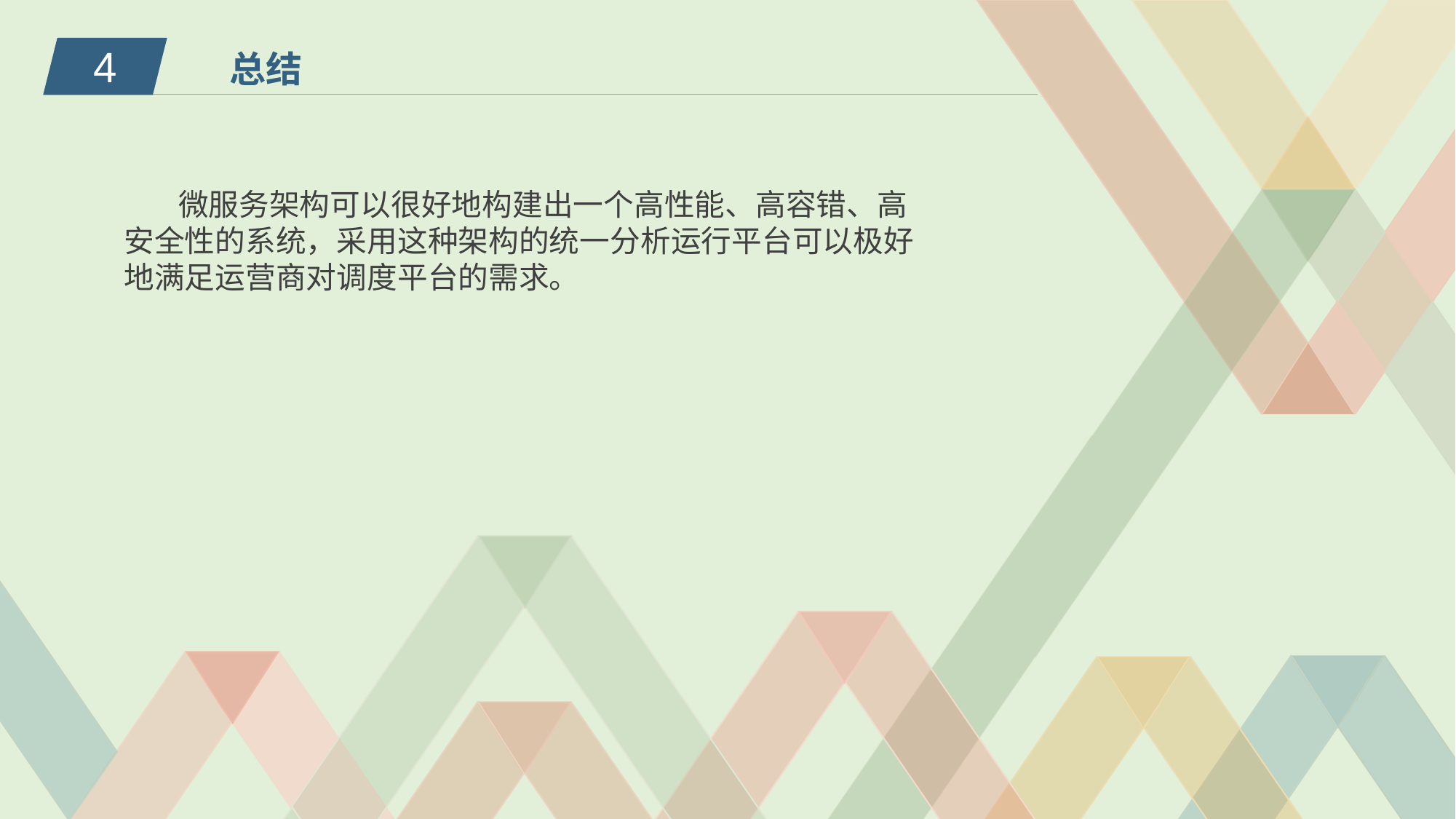

4

总结

       微服务架构可以很好地构建出一个高性能、高容错、高安全性的系统，采用这种架构的统一分析运行平台可以极好地满足运营商对调度平台的需求。